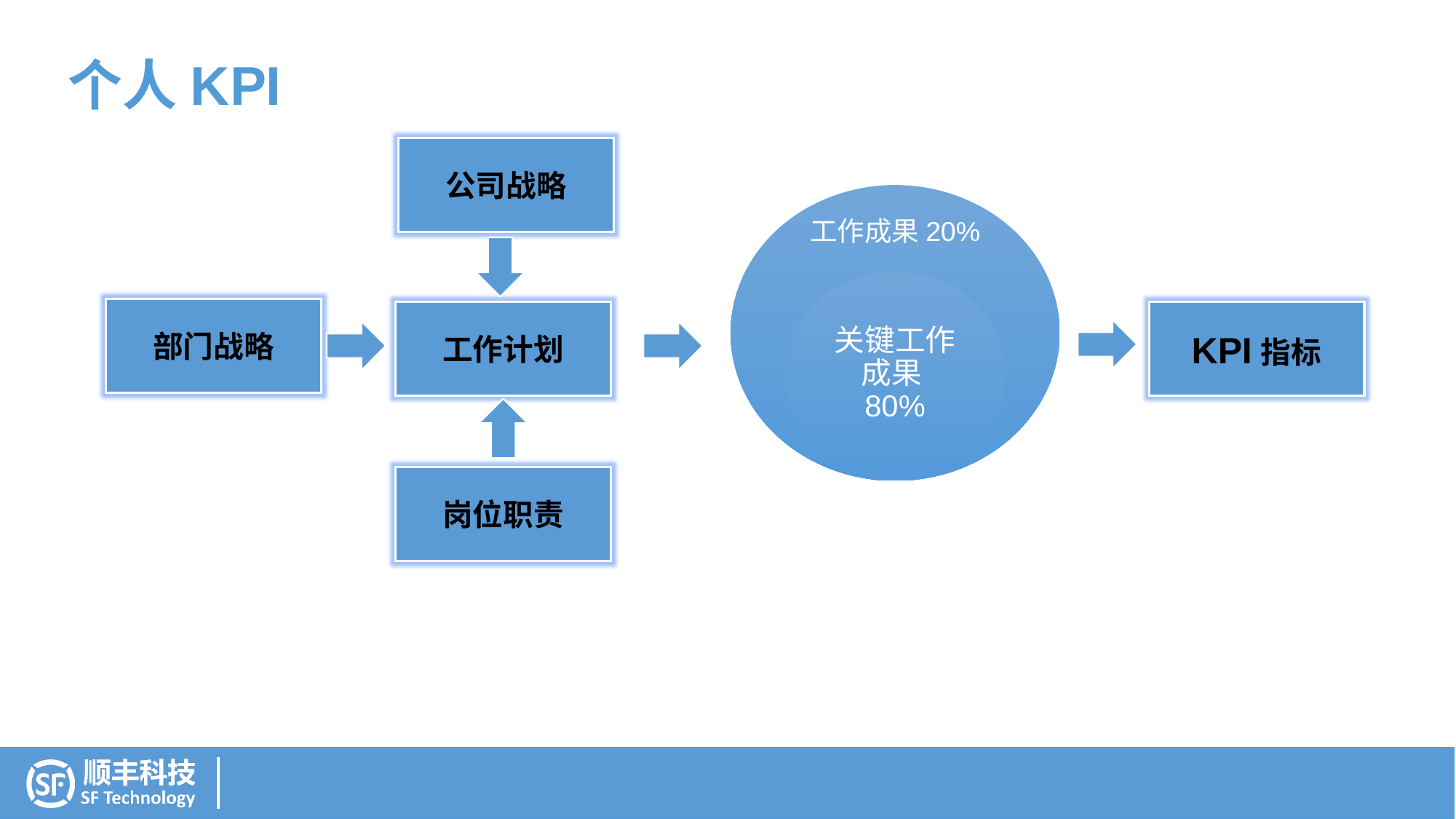

个人KPI
公司战略
工作成果20%
关键工作成果80%

部门战略
工作计划
KPI指标

岗位职责